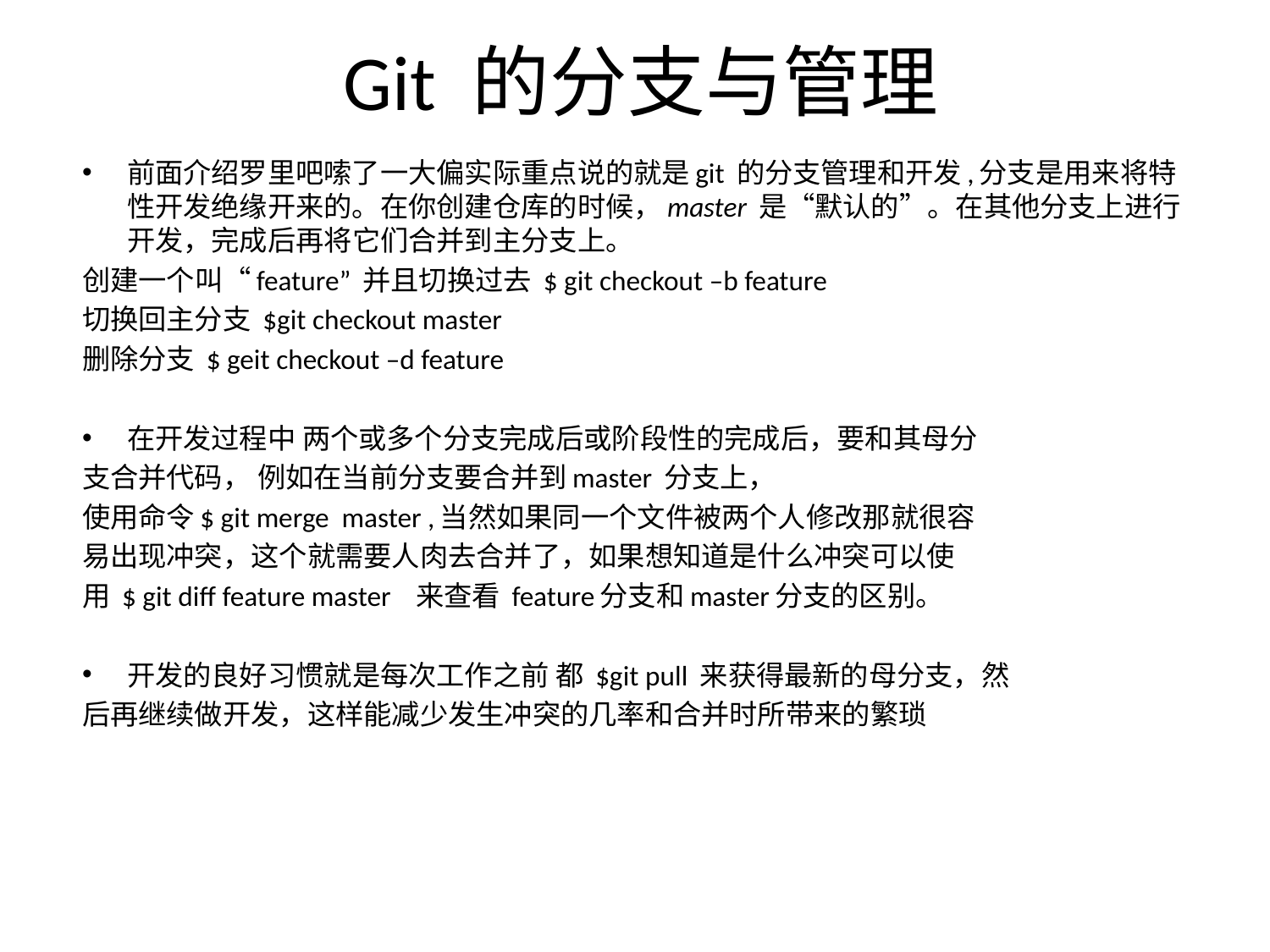

# Git 的分支与管理
前面介绍罗里吧嗦了一大偏实际重点说的就是git 的分支管理和开发,分支是用来将特性开发绝缘开来的。在你创建仓库的时候，master 是“默认的”。在其他分支上进行开发，完成后再将它们合并到主分支上。
创建一个叫“feature” 并且切换过去 $ git checkout –b feature
切换回主分支 $git checkout master
删除分支 $ geit checkout –d feature

在开发过程中 两个或多个分支完成后或阶段性的完成后，要和其母分
支合并代码， 例如在当前分支要合并到master 分支上，
使用命令$ git merge  master ,当然如果同一个文件被两个人修改那就很容
易出现冲突，这个就需要人肉去合并了，如果想知道是什么冲突可以使
用 $ git diff feature master   来查看 feature分支和master分支的区别。

开发的良好习惯就是每次工作之前 都 $git pull 来获得最新的母分支，然
后再继续做开发，这样能减少发生冲突的几率和合并时所带来的繁琐